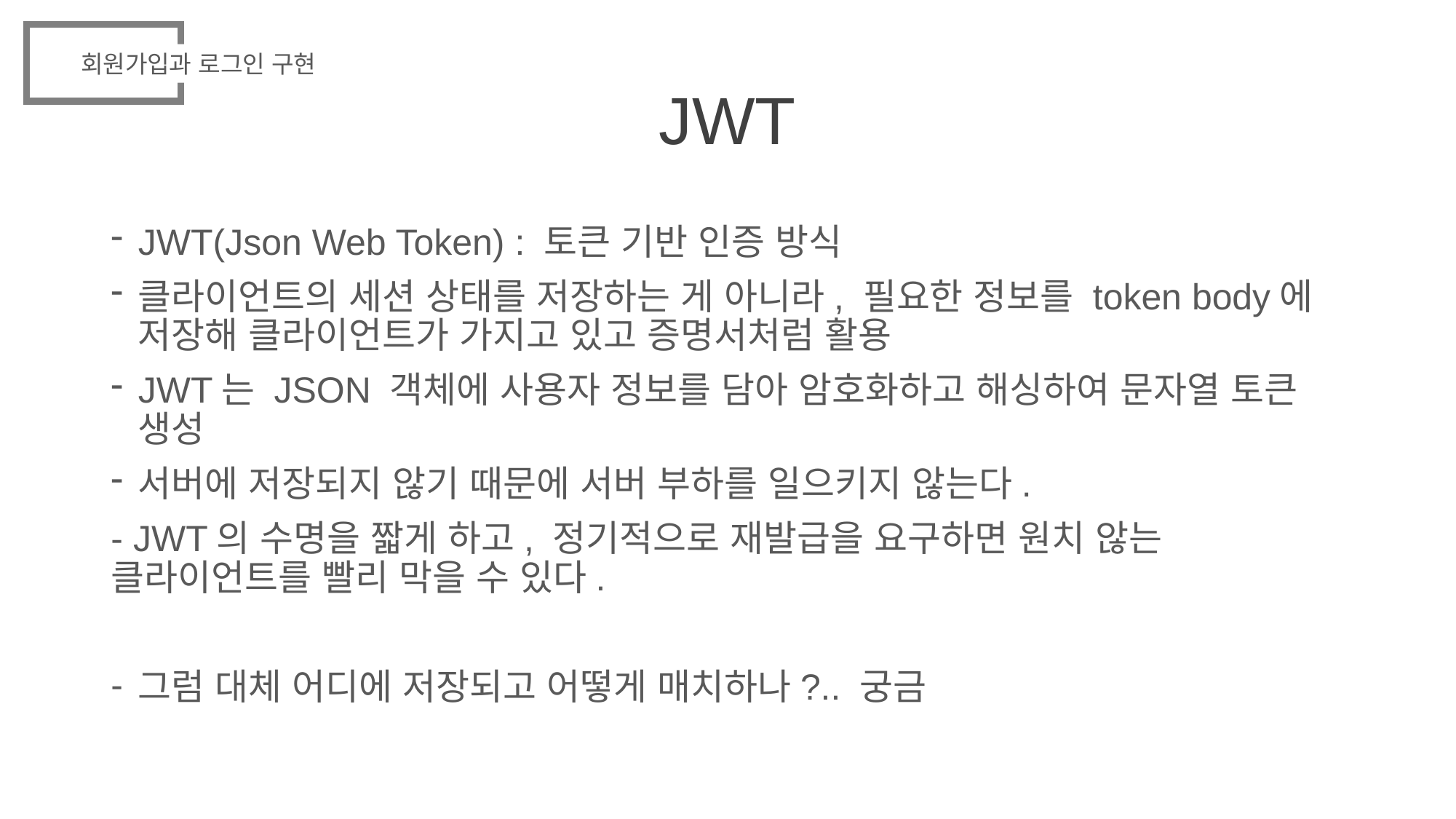

회원가입과 로그인 구현
# JWT
JWT(Json Web Token) : 토큰 기반 인증 방식
클라이언트의 세션 상태를 저장하는 게 아니라, 필요한 정보를 token body에 저장해 클라이언트가 가지고 있고 증명서처럼 활용
JWT는 JSON 객체에 사용자 정보를 담아 암호화하고 해싱하여 문자열 토큰 생성
서버에 저장되지 않기 때문에 서버 부하를 일으키지 않는다.
- JWT의 수명을 짧게 하고, 정기적으로 재발급을 요구하면 원치 않는 클라이언트를 빨리 막을 수 있다.

그럼 대체 어디에 저장되고 어떻게 매치하나?.. 궁금